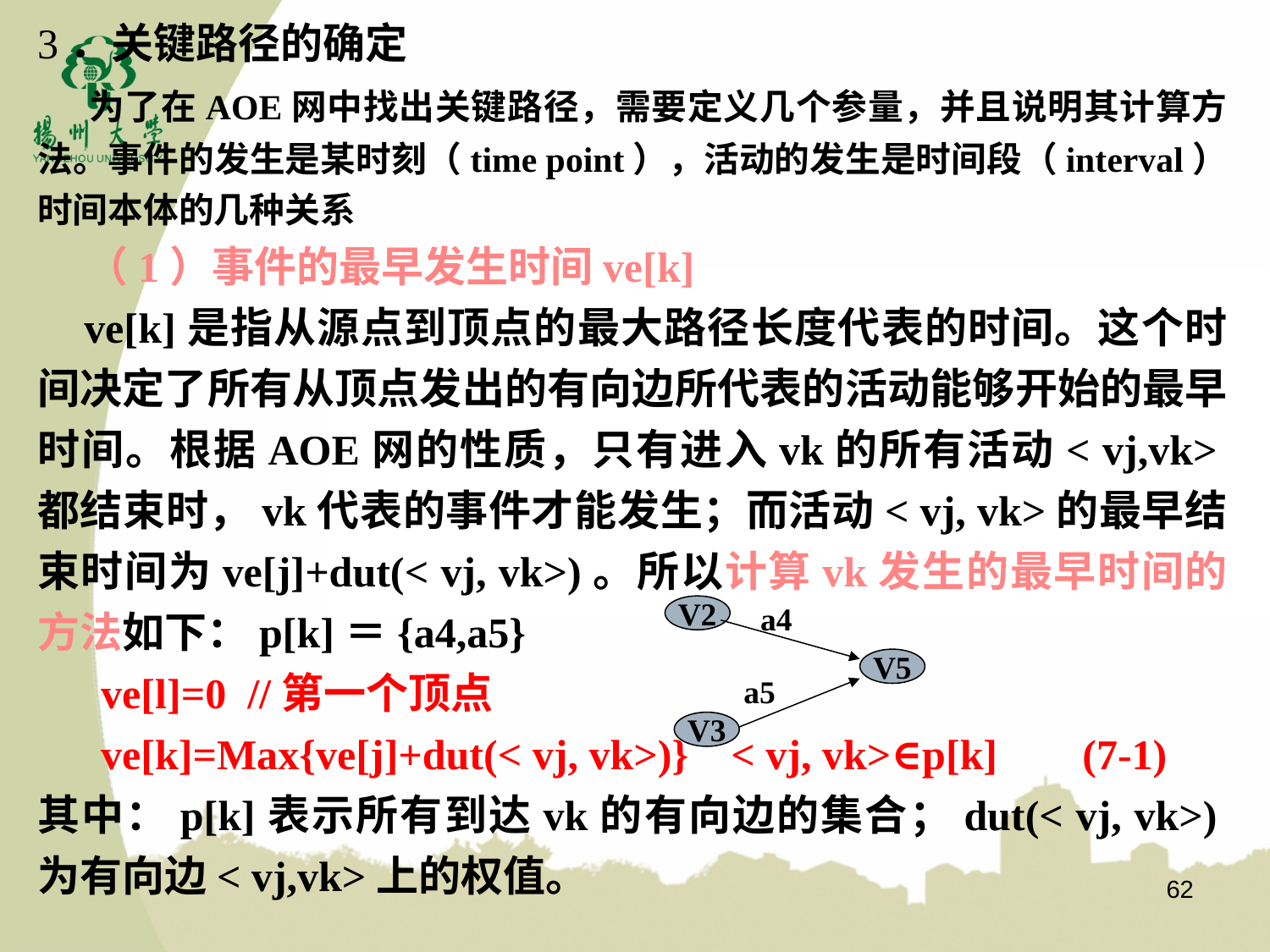

3．关键路径的确定
    为了在AOE网中找出关键路径，需要定义几个参量，并且说明其计算方法。事件的发生是某时刻（time point），活动的发生是时间段（interval） 时间本体的几种关系
    （1）事件的最早发生时间ve[k]
    ve[k]是指从源点到顶点的最大路径长度代表的时间。这个时间决定了所有从顶点发出的有向边所代表的活动能够开始的最早时间。根据AOE网的性质，只有进入vk的所有活动< vj,vk>都结束时，vk代表的事件才能发生；而活动< vj, vk>的最早结束时间为ve[j]+dut(< vj, vk>)。所以计算vk发生的最早时间的方法如下：p[k]＝{a4,a5}
      ve[l]=0  //第一个顶点
      ve[k]=Max{ve[j]+dut(< vj, vk>)}    < vj, vk>∈p[k]        (7-1)
其中：p[k]表示所有到达vk的有向边的集合；dut(< vj, vk>)为有向边< vj,vk>上的权值。
a4
V2

V5
a5

V3
62